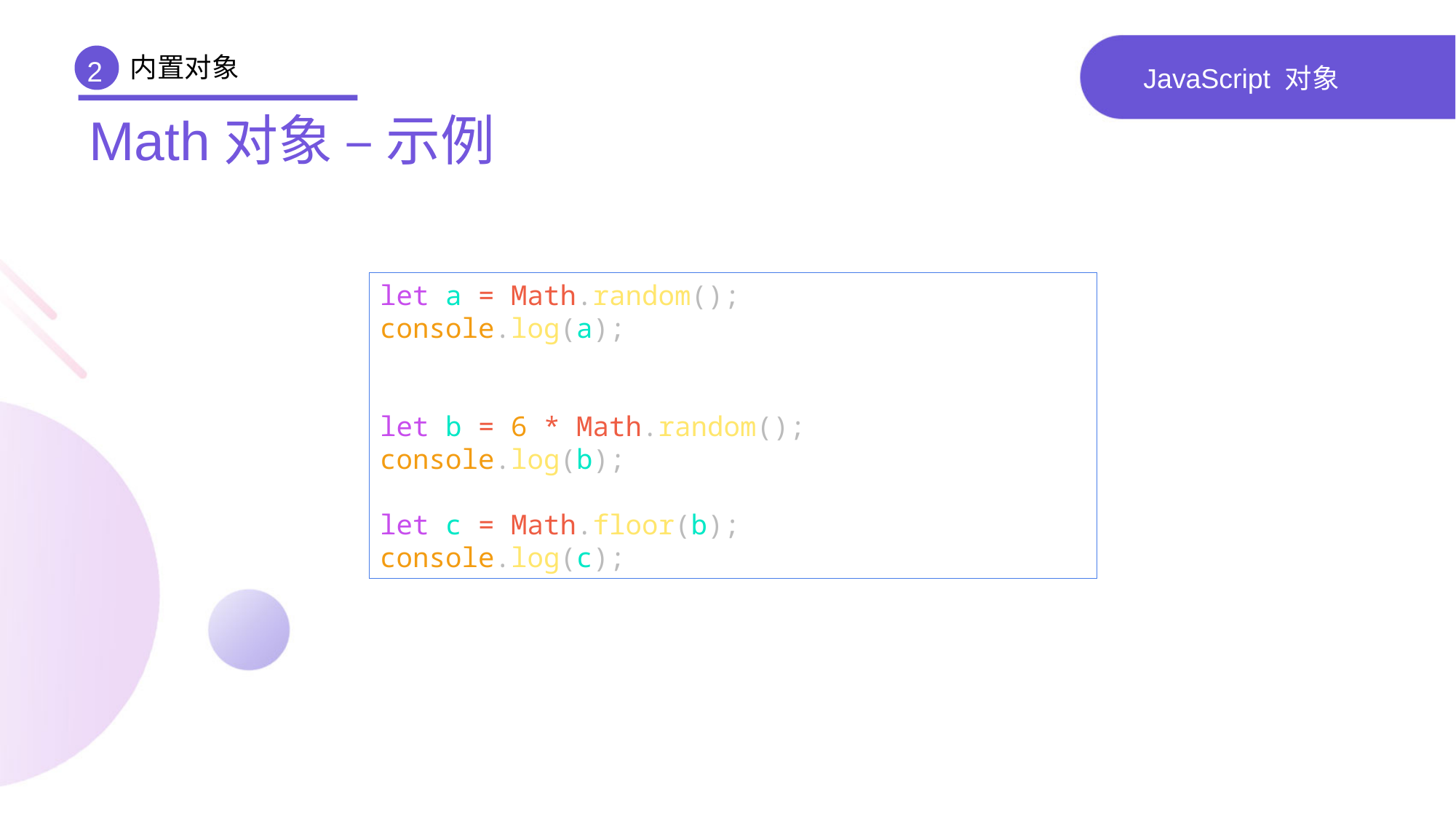

内置对象
2
# JavaScript 对象
Math对象 – 示例
let a = Math.random();
console.log(a);
let b = 6 * Math.random();
console.log(b);
let c = Math.floor(b);
console.log(c);